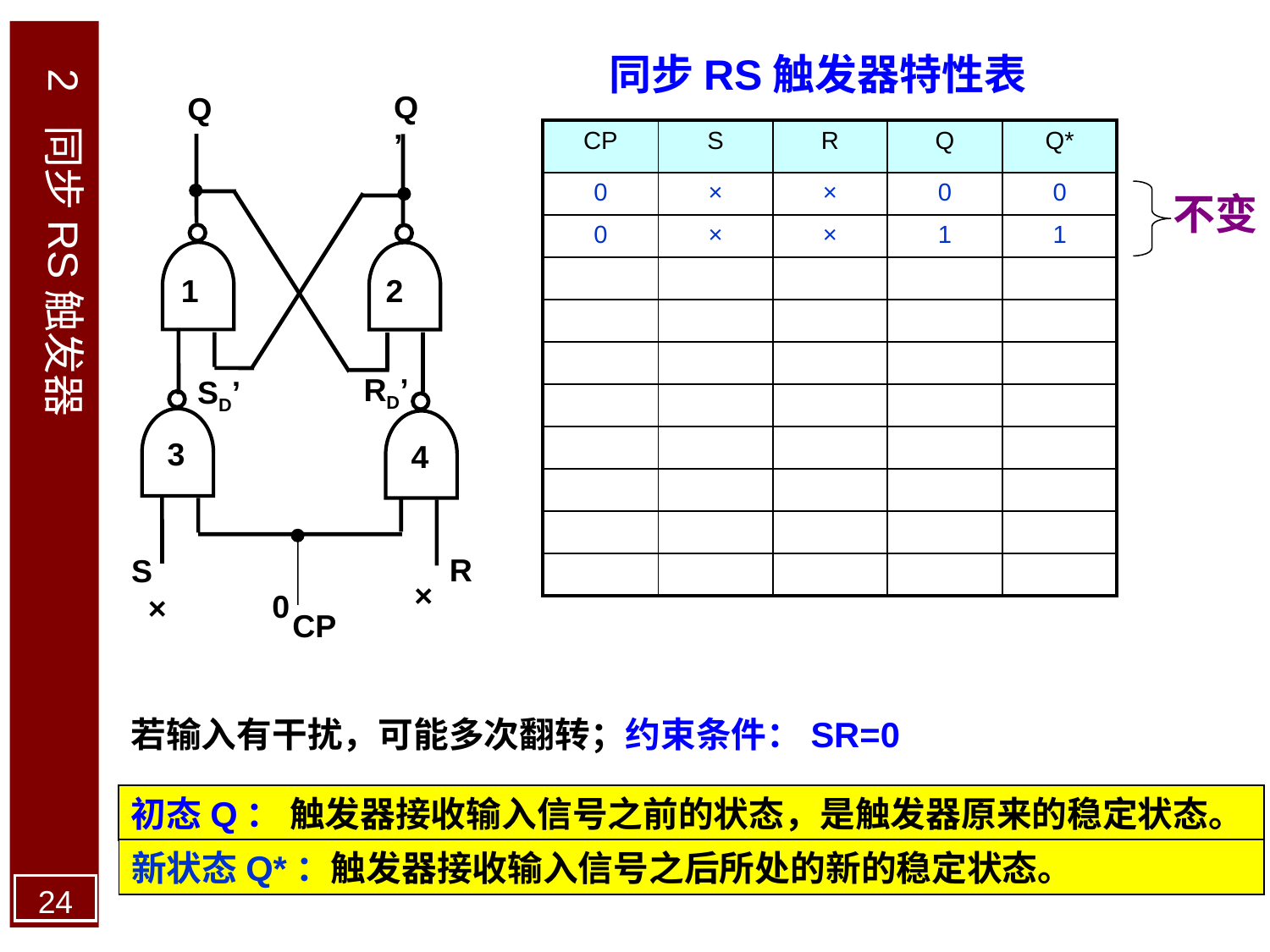

同步RS触发器特性表

Q’
Q

1
2

RD’
SD’

3
4

R
S
×
0
×
CP
2  同步RS触发器
| CP | S | R | Q | Q\* |
| --- | --- | --- | --- | --- |
| 0 | × | × | 0 | 0 |
| 0 | × | × | 1 | 1 |
|  |  |  |  |  |
|  |  |  |  |  |
|  |  |  |  |  |
|  |  |  |  |  |
|  |  |  |  |  |
|  |  |  |  |  |
|  |  |  |  |  |
|  |  |  |  |  |

不变
若输入有干扰，可能多次翻转；约束条件：SR=0
初态Q： 触发器接收输入信号之前的状态，是触发器原来的稳定状态。
新状态Q*：触发器接收输入信号之后所处的新的稳定状态。
24